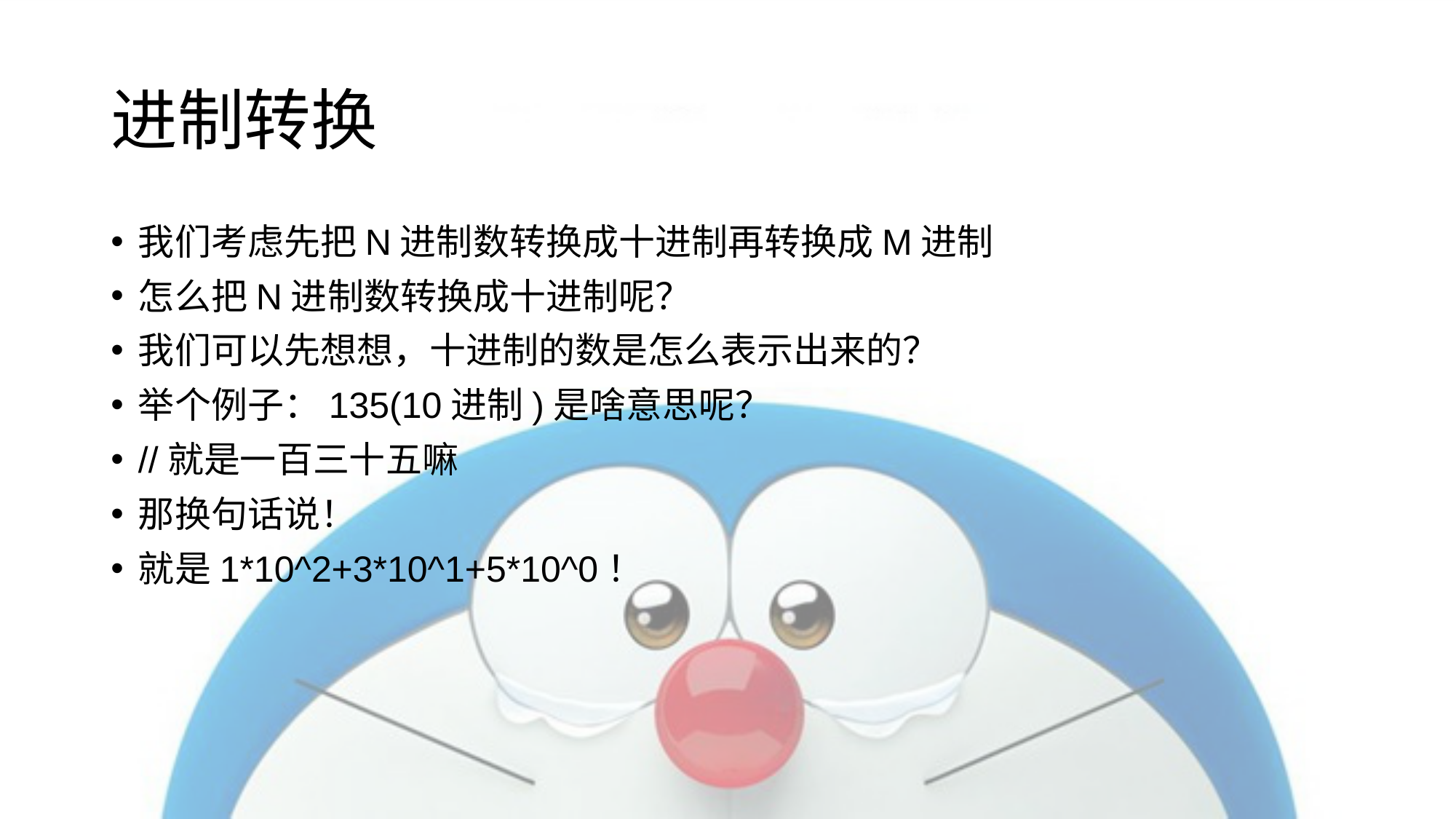

# 进制转换
我们考虑先把N进制数转换成十进制再转换成M进制
怎么把N进制数转换成十进制呢？
我们可以先想想，十进制的数是怎么表示出来的？
举个例子：135(10进制)是啥意思呢？
//就是一百三十五嘛
那换句话说！
就是1*10^2+3*10^1+5*10^0！